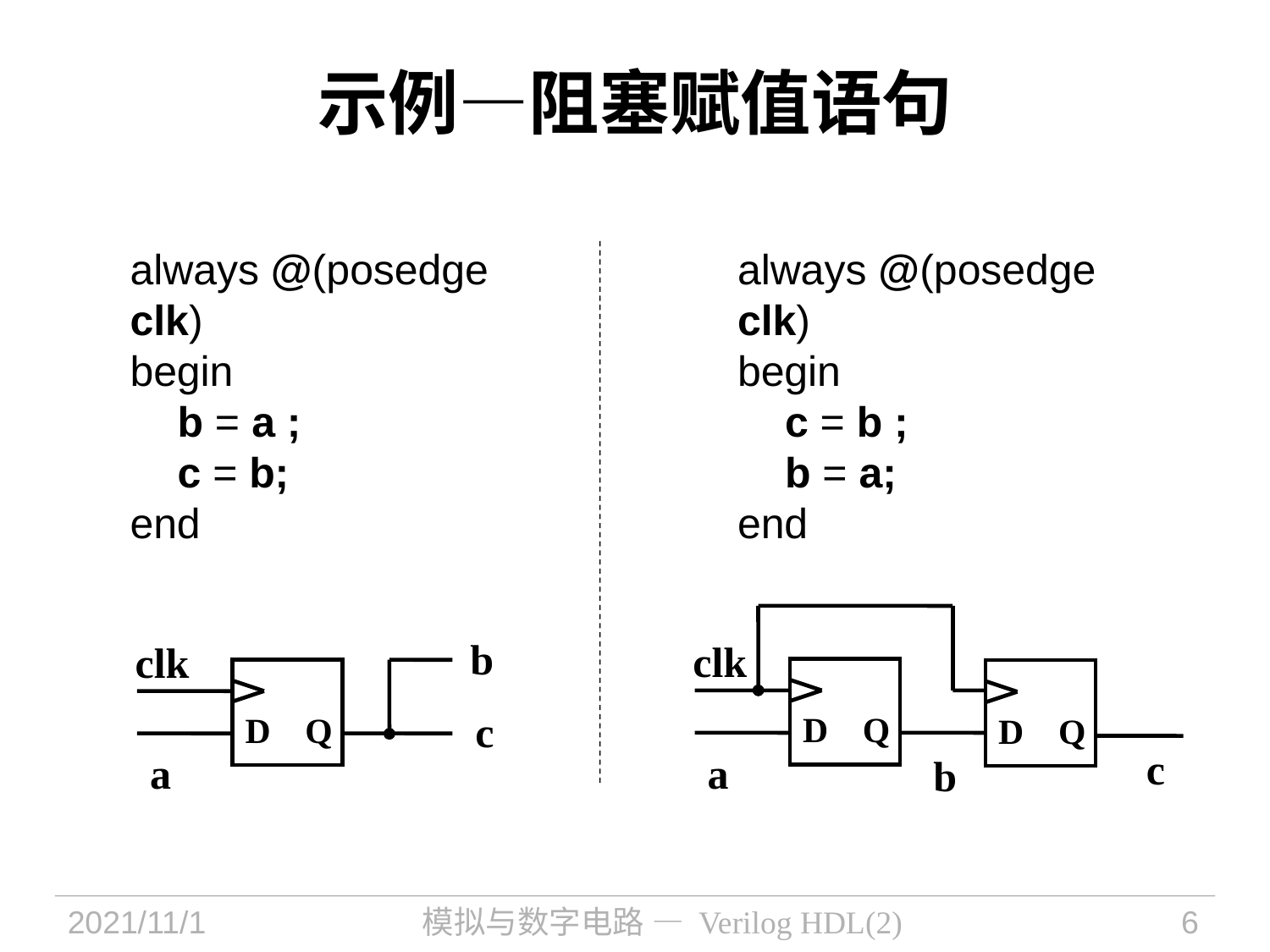

示例—阻塞赋值语句
2021/11/1
模拟与数字电路 — Verilog HDL(2)
6
always @(posedge clk)
begin
    b = a ;
    c = b;
end
always @(posedge clk)
begin
    c = b ;
    b = a;
end

clk

D
Q
D
Q

c
a
b
b
clk

c
D
Q

a